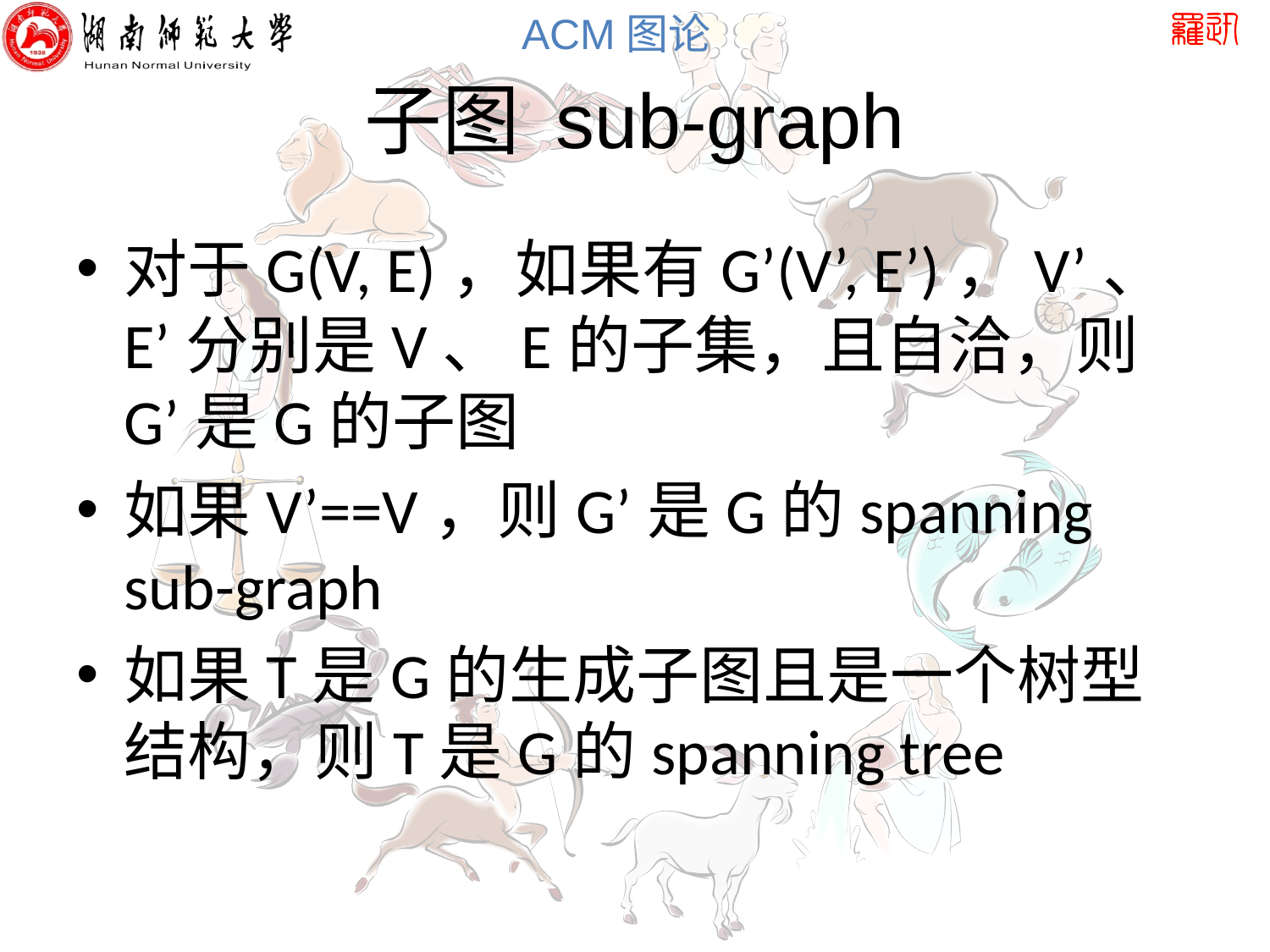

# 子图 sub-graph
对于G(V, E)，如果有G’(V’, E’)，V’、E’分别是V、E的子集，且自洽，则G’是G的子图
如果V’==V，则G’是G的spanning sub-graph
如果T是G的生成子图且是一个树型结构，则T是G的spanning tree